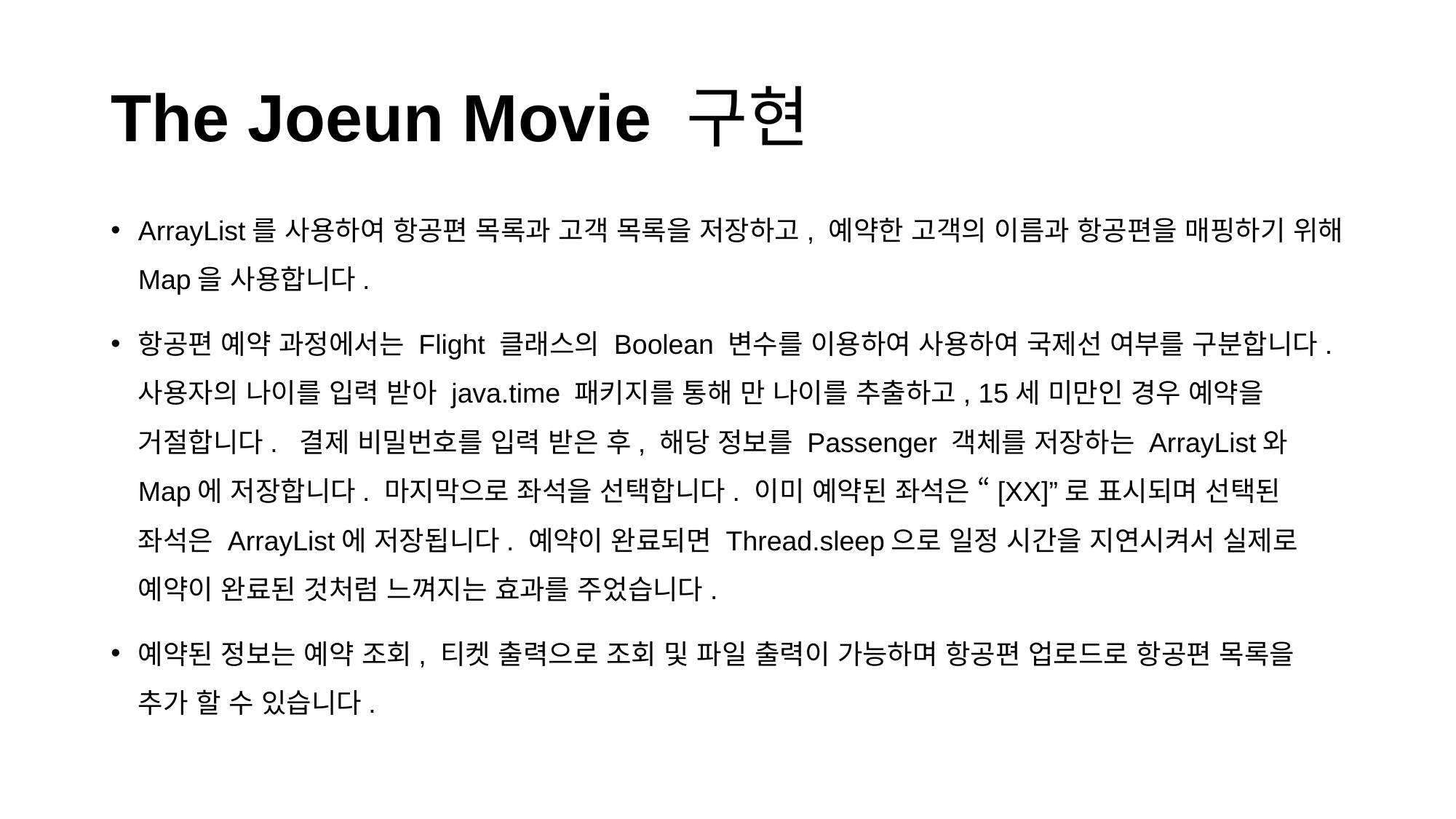

# The Joeun Movie 구현
ArrayList를 사용하여 항공편 목록과 고객 목록을 저장하고, 예약한 고객의 이름과 항공편을 매핑하기 위해 Map을 사용합니다.
항공편 예약 과정에서는 Flight 클래스의 Boolean 변수를 이용하여 사용하여 국제선 여부를 구분합니다. 사용자의 나이를 입력 받아 java.time 패키지를 통해 만 나이를 추출하고, 15세 미만인 경우 예약을 거절합니다.  결제 비밀번호를 입력 받은 후, 해당 정보를 Passenger 객체를 저장하는 ArrayList와 Map에 저장합니다. 마지막으로 좌석을 선택합니다. 이미 예약된 좌석은 “[XX]”로 표시되며 선택된 좌석은 ArrayList에 저장됩니다. 예약이 완료되면 Thread.sleep으로 일정 시간을 지연시켜서 실제로 예약이 완료된 것처럼 느껴지는 효과를 주었습니다.
예약된 정보는 예약 조회, 티켓 출력으로 조회 및 파일 출력이 가능하며 항공편 업로드로 항공편 목록을 추가 할 수 있습니다.